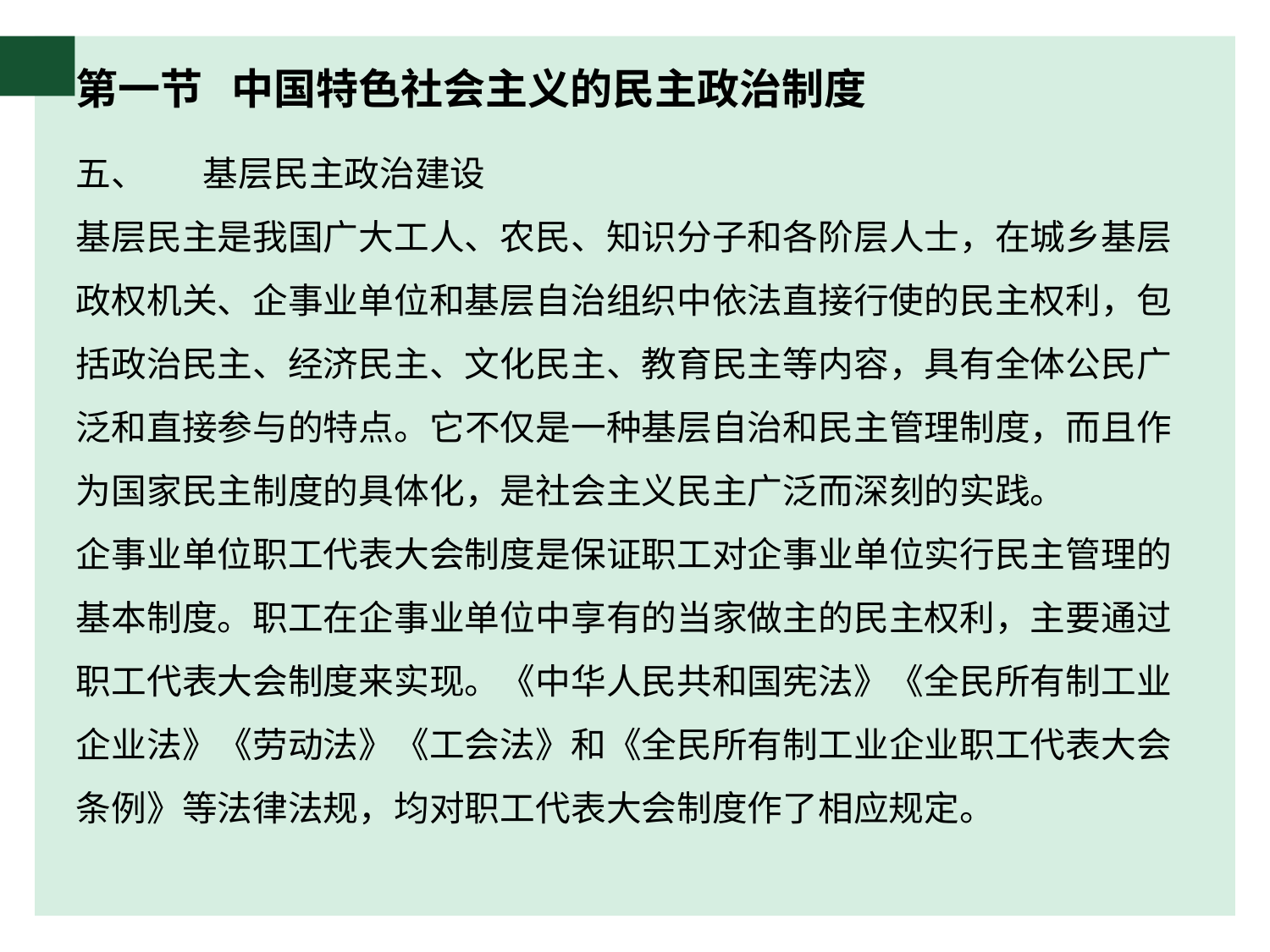

# 第一节   中国特色社会主义的民主政治制度
五、	基层民主政治建设
基层民主是我国广大工人、农民、知识分子和各阶层人士，在城乡基层政权机关、企事业单位和基层自治组织中依法直接行使的民主权利，包括政治民主、经济民主、文化民主、教育民主等内容，具有全体公民广泛和直接参与的特点。它不仅是一种基层自治和民主管理制度，而且作为国家民主制度的具体化，是社会主义民主广泛而深刻的实践。
企事业单位职工代表大会制度是保证职工对企事业单位实行民主管理的基本制度。职工在企事业单位中享有的当家做主的民主权利，主要通过职工代表大会制度来实现。《中华人民共和国宪法》《全民所有制工业企业法》《劳动法》《工会法》和《全民所有制工业企业职工代表大会条例》等法律法规，均对职工代表大会制度作了相应规定。